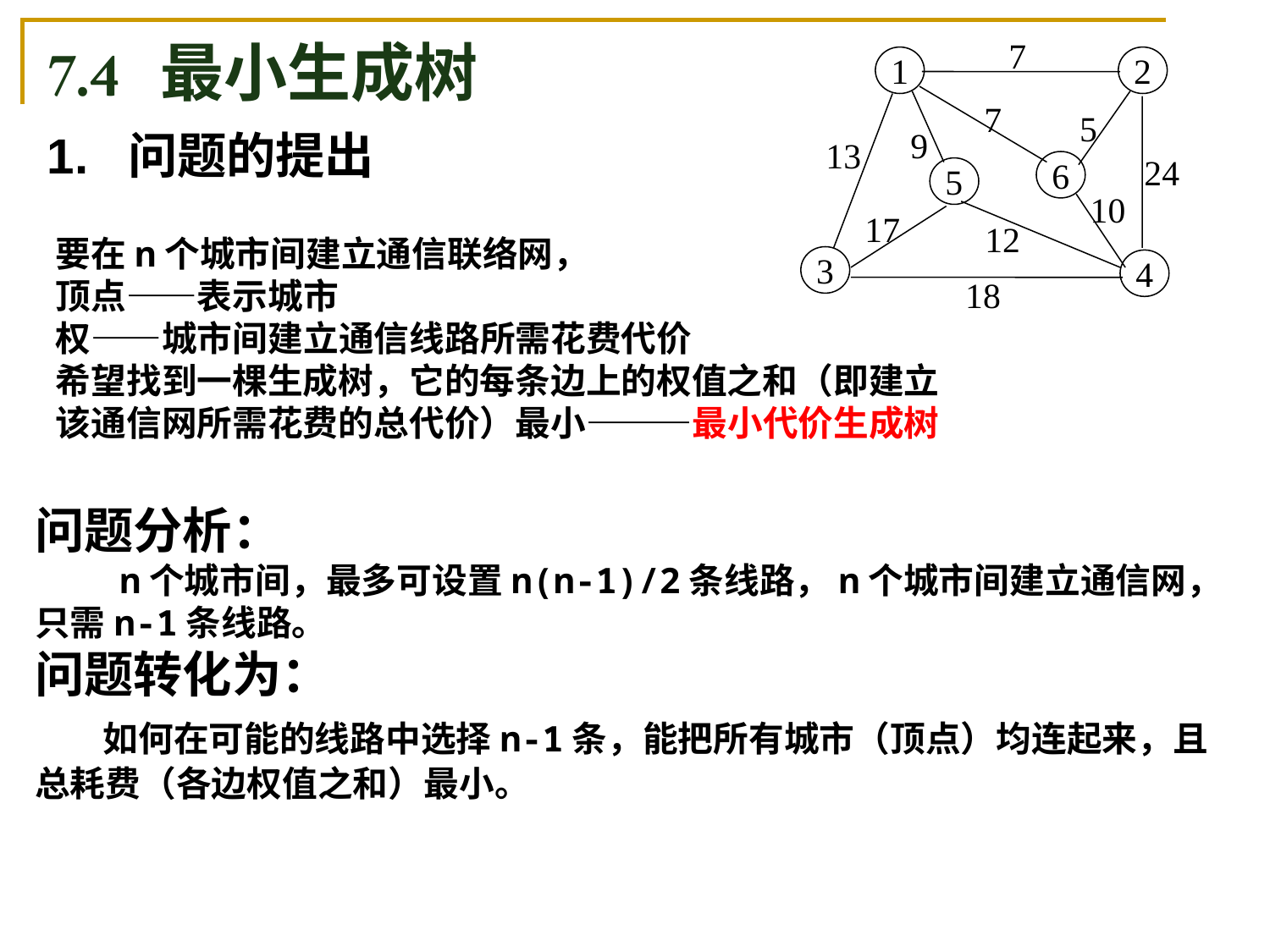

# 7.4  最小生成树
7
1
2

6
5

3
4

7
5
9
13
24
10
17
12
18
要在n个城市间建立通信联络网，
顶点——表示城市
权——城市间建立通信线路所需花费代价
希望找到一棵生成树，它的每条边上的权值之和（即建立
该通信网所需花费的总代价）最小———最小代价生成树
1.  问题的提出
问题分析：
    n个城市间，最多可设置n(n-1)/2条线路，n个城市间建立通信网，只需n-1条线路。
问题转化为：
     如何在可能的线路中选择n-1条，能把所有城市（顶点）均连起来，且总耗费（各边权值之和）最小。